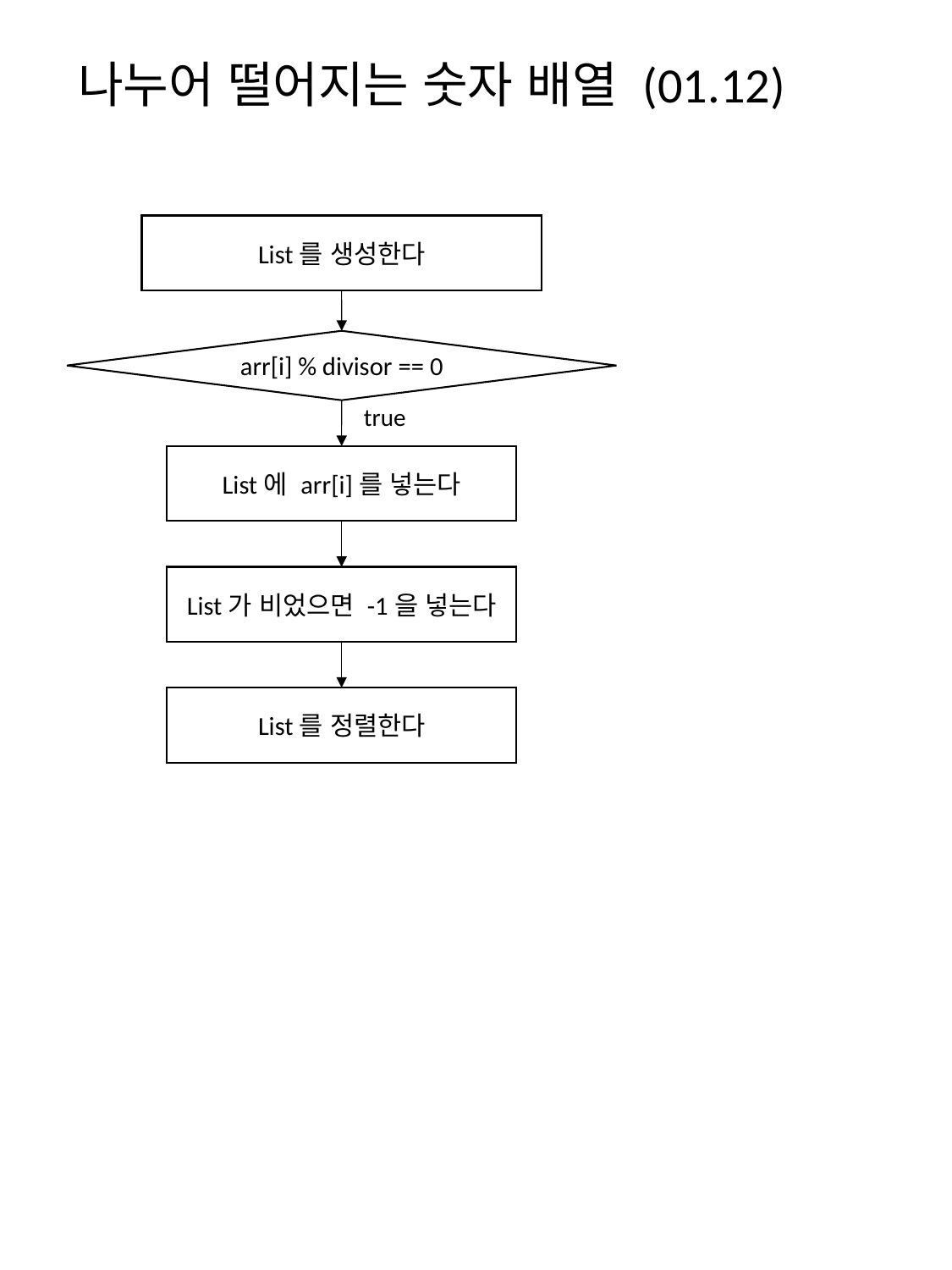

# 나누어 떨어지는 숫자 배열 (01.12)
List를 생성한다
arr[i] % divisor == 0
true
List에 arr[i]를 넣는다
List가 비었으면 -1을 넣는다
List를 정렬한다